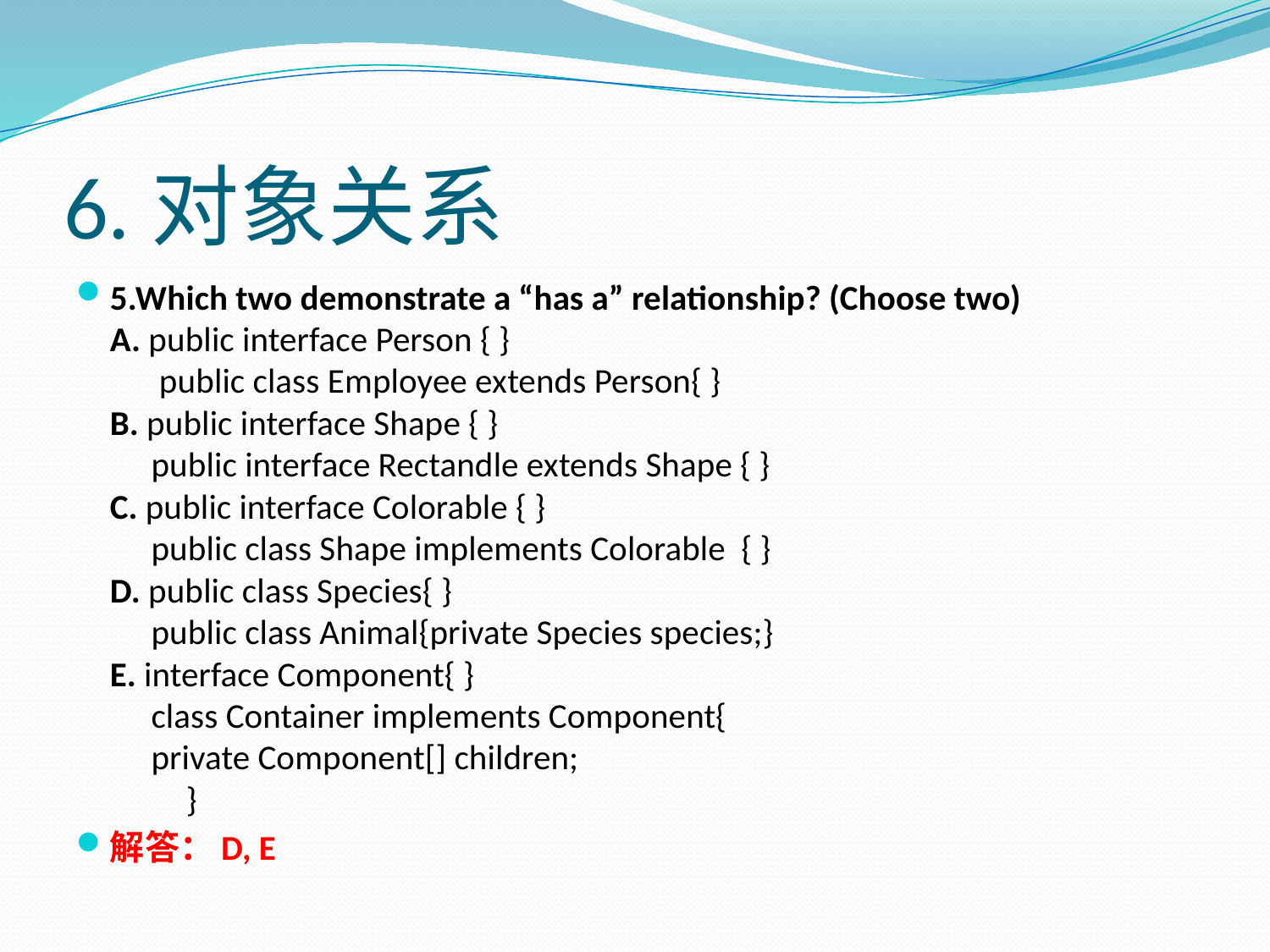

# 6.对象关系
5.Which two demonstrate a “has a” relationship? (Choose two)
A. public interface Person { }
　 public class Employee extends Person{ }
B. public interface Shape { }
　public interface Rectandle extends Shape { }
C. public interface Colorable { }
　public class Shape implements Colorable  { }
D. public class Species{ }
　public class Animal{private Species species;}
E. interface Component{ }
　class Container implements Component{
　private Component[] children;
　　}
解答：D, E